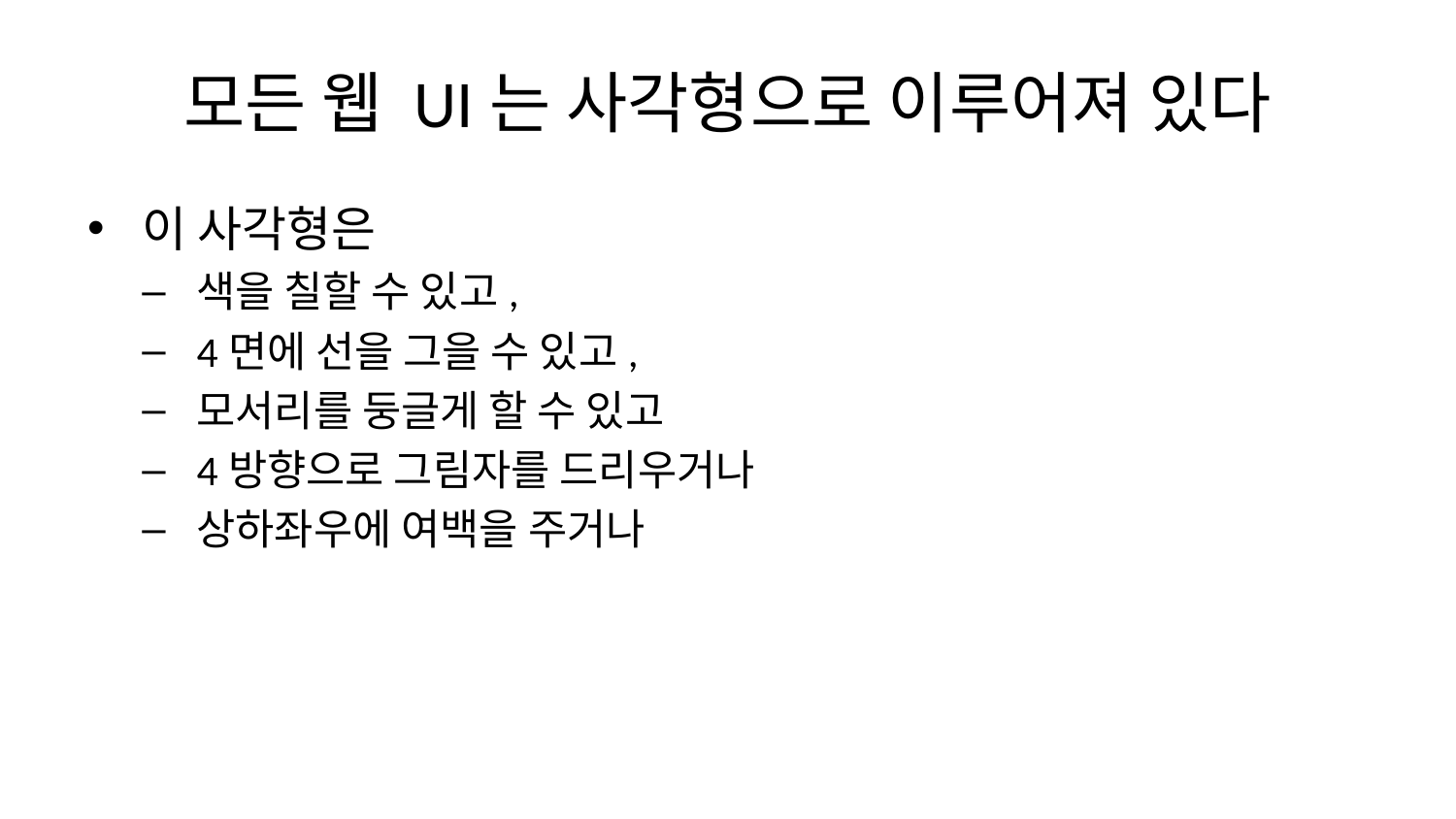

# 모든 웹 UI는 사각형으로 이루어져 있다
이 사각형은
색을 칠할 수 있고,
4면에 선을 그을 수 있고,
모서리를 둥글게 할 수 있고
4방향으로 그림자를 드리우거나
상하좌우에 여백을 주거나